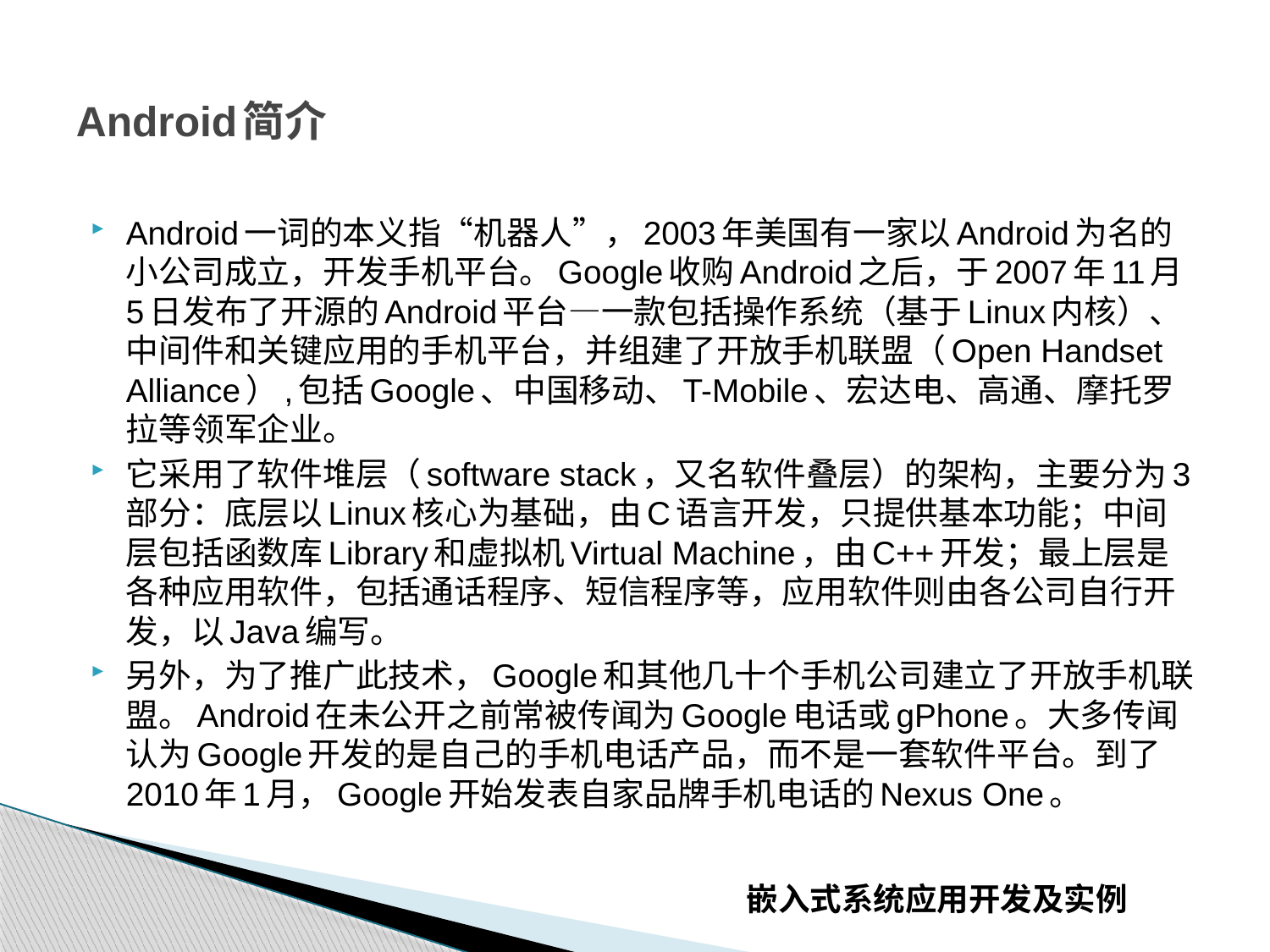

# Android简介
Android一词的本义指“机器人”，2003年美国有一家以Android为名的小公司成立，开发手机平台。Google收购Android之后，于2007年11月5日发布了开源的Android平台—一款包括操作系统（基于Linux内核）、中间件和关键应用的手机平台，并组建了开放手机联盟（Open Handset Alliance）,包括Google、中国移动、T-Mobile、宏达电、高通、摩托罗拉等领军企业。
它采用了软件堆层（software stack，又名软件叠层）的架构，主要分为3部分：底层以Linux核心为基础，由C语言开发，只提供基本功能；中间层包括函数库Library和虚拟机Virtual Machine，由C++开发；最上层是各种应用软件，包括通话程序、短信程序等，应用软件则由各公司自行开发，以Java编写。
另外，为了推广此技术，Google和其他几十个手机公司建立了开放手机联盟。Android在未公开之前常被传闻为Google电话或gPhone。大多传闻认为Google开发的是自己的手机电话产品，而不是一套软件平台。到了2010年1月，Google开始发表自家品牌手机电话的Nexus One。

嵌入式系统应用开发及实例